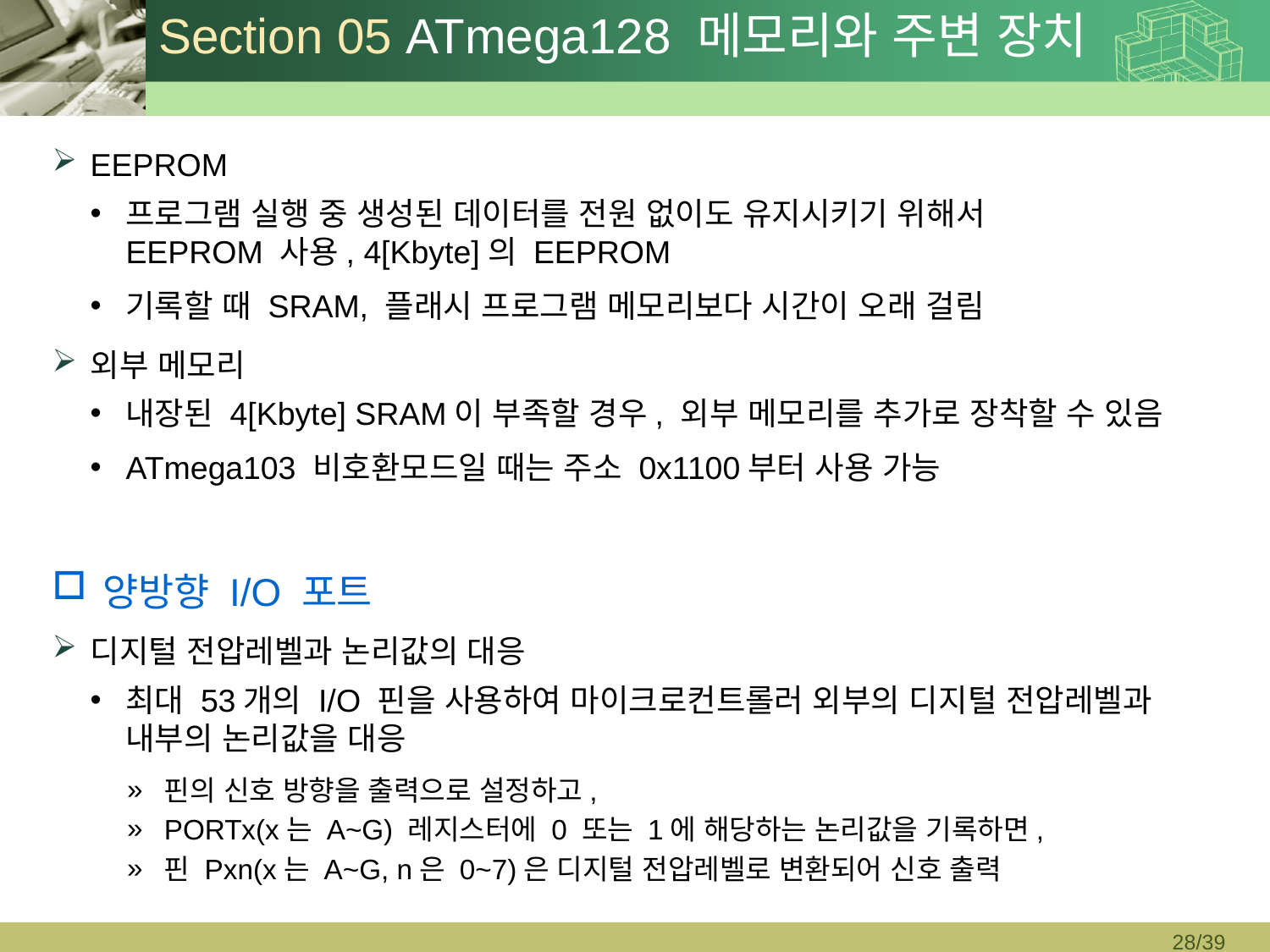

# Section 05 ATmega128 메모리와 주변 장치
EEPROM
프로그램 실행 중 생성된 데이터를 전원 없이도 유지시키기 위해서
EEPROM 사용, 4[Kbyte]의 EEPROM
기록할 때 SRAM, 플래시 프로그램 메모리보다 시간이 오래 걸림
외부 메모리
내장된 4[Kbyte] SRAM이 부족할 경우, 외부 메모리를 추가로 장착할 수 있음
ATmega103 비호환모드일 때는 주소 0x1100부터 사용 가능

양방향 I/O 포트
디지털 전압레벨과 논리값의 대응
최대 53개의 I/O 핀을 사용하여 마이크로컨트롤러 외부의 디지털 전압레벨과 내부의 논리값을 대응
핀의 신호 방향을 출력으로 설정하고,
PORTx(x는 A~G) 레지스터에 0 또는 1에 해당하는 논리값을 기록하면,
핀 Pxn(x는 A~G, n은 0~7)은 디지털 전압레벨로 변환되어 신호 출력